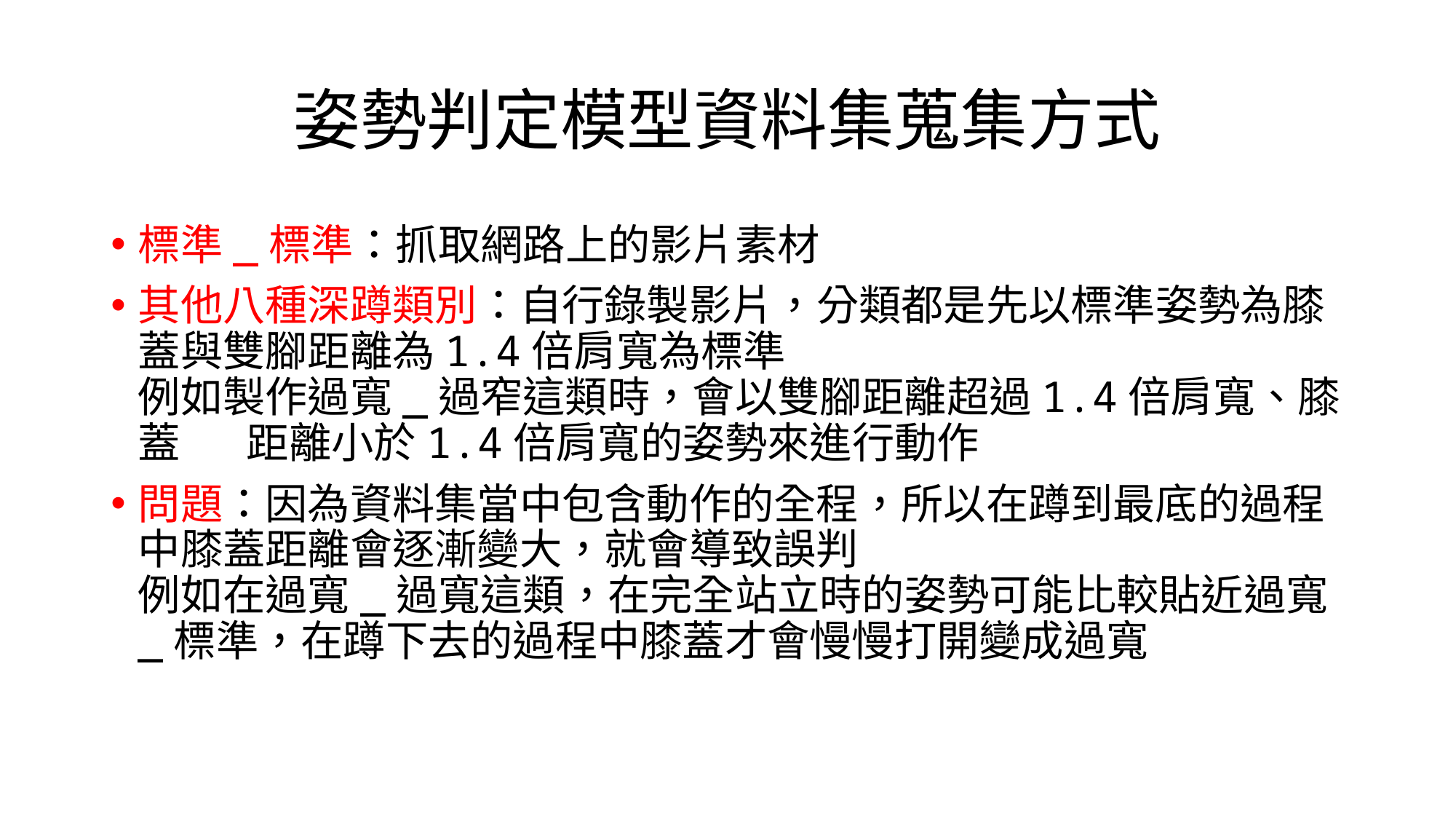

# 姿勢判定模型資料集蒐集方式
標準_標準：抓取網路上的影片素材
其他八種深蹲類別：自行錄製影片，分類都是先以標準姿勢為膝蓋與雙腳距離為1.4倍肩寬為標準
例如製作過寬_過窄這類時，會以雙腳距離超過1.4倍肩寬、膝蓋       距離小於1.4倍肩寬的姿勢來進行動作
問題：因為資料集當中包含動作的全程，所以在蹲到最底的過程中膝蓋距離會逐漸變大，就會導致誤判
例如在過寬_過寬這類，在完全站立時的姿勢可能比較貼近過寬_標準，在蹲下去的過程中膝蓋才會慢慢打開變成過寬